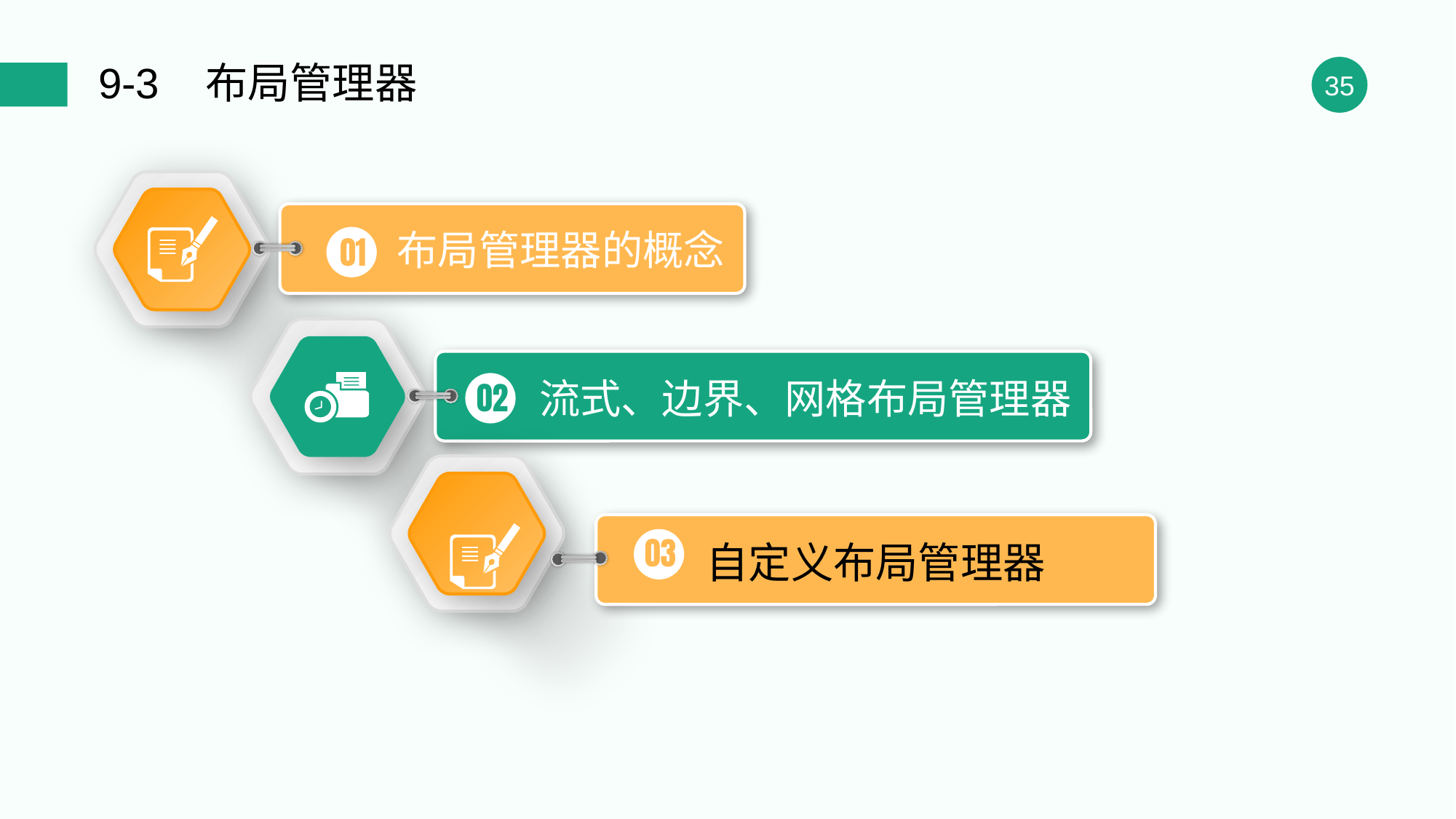

9-3   布局管理器

布局管理器的概念

01

流式、边界、网格布局管理器

02

构造方法的调用

03
自定义布局管理器